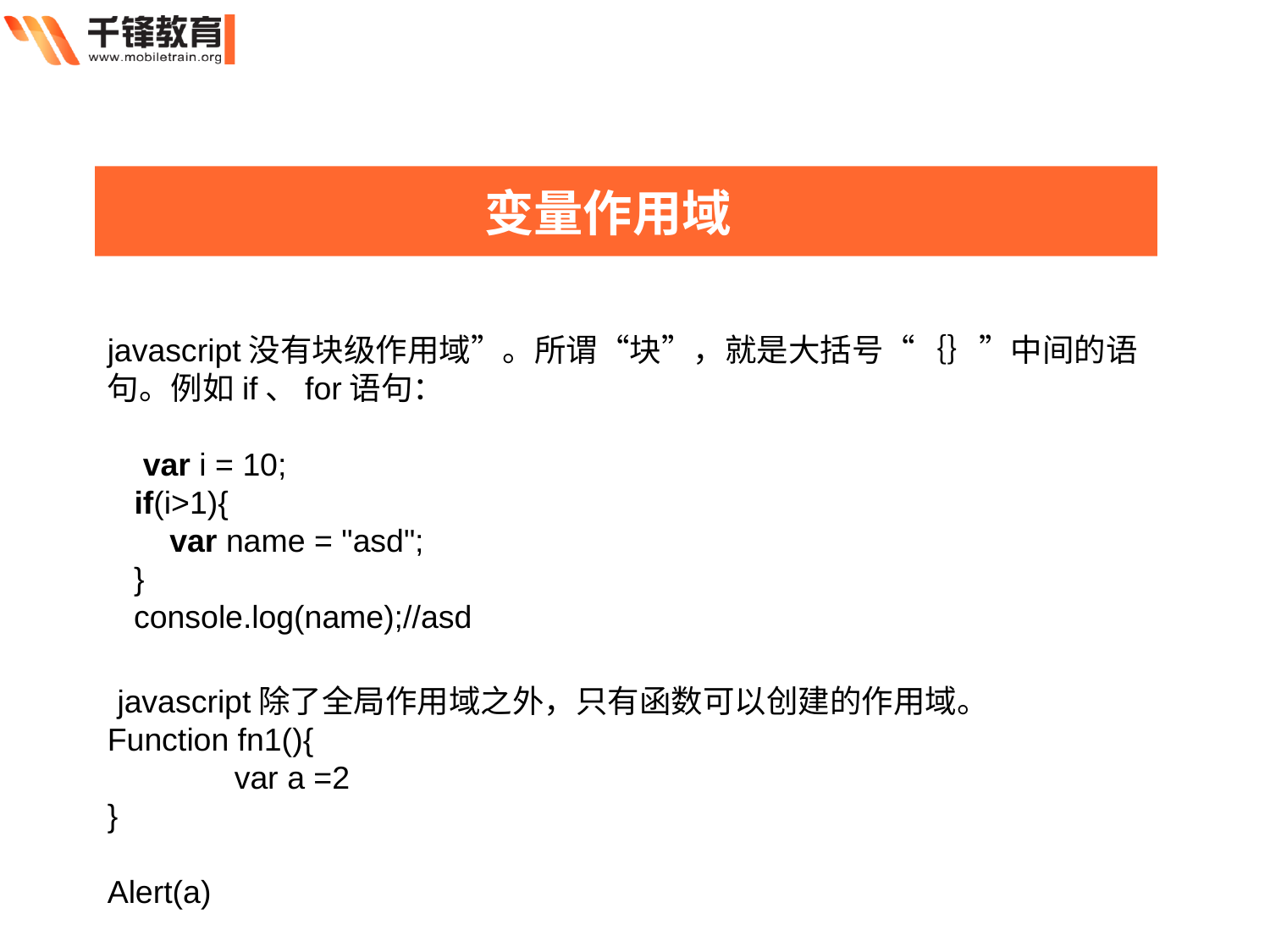

变量作用域

javascript没有块级作用域”。所谓“块”，就是大括号“｛｝”中间的语句。例如if、for语句：
    var i = 10;
   if(i>1){
       var name = "asd";
   }
   console.log(name);//asd

 javascript除了全局作用域之外，只有函数可以创建的作用域。
Function fn1(){
	var a =2
}

Alert(a)